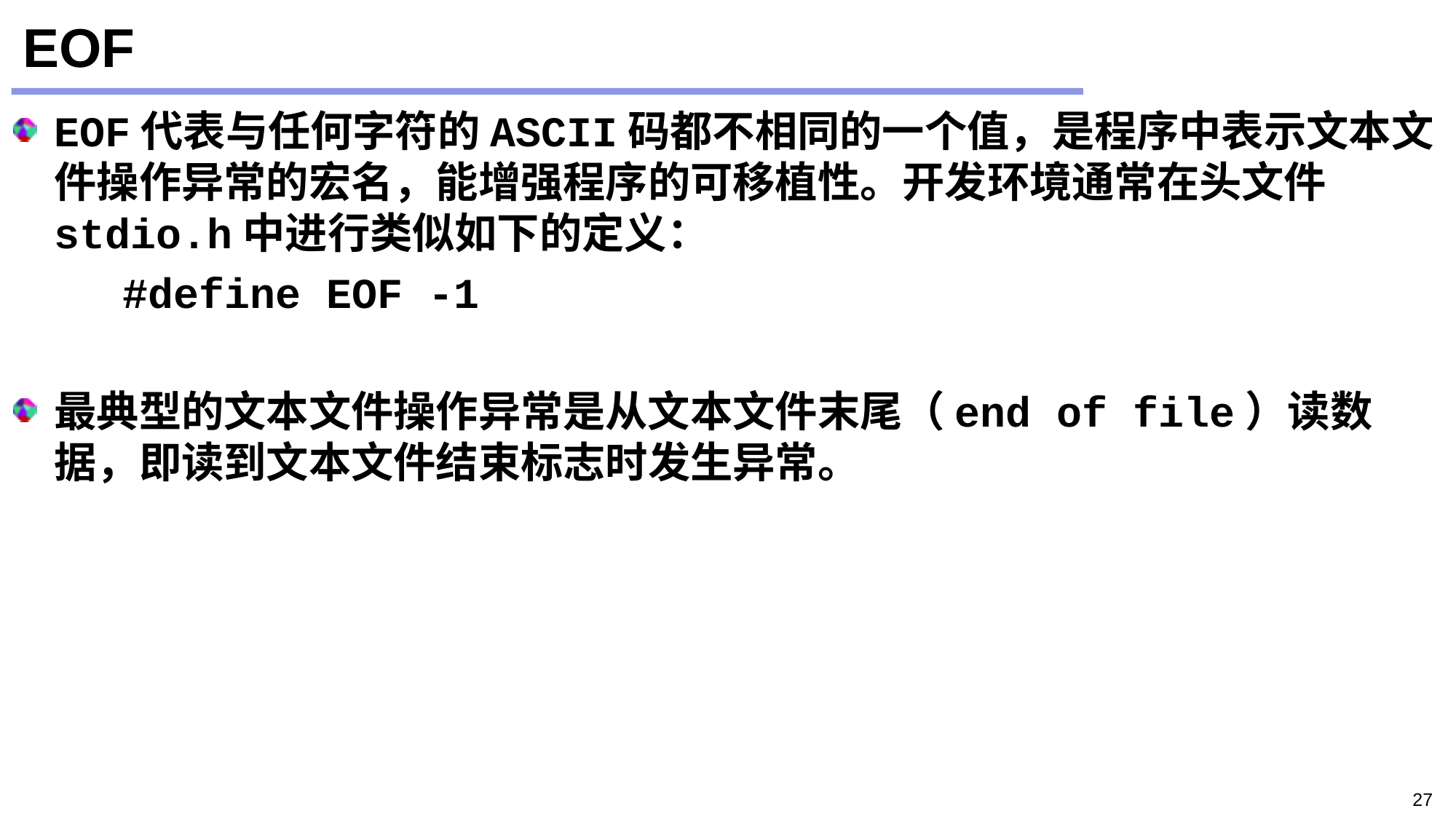

# EOF
EOF代表与任何字符的ASCII码都不相同的一个值，是程序中表示文本文件操作异常的宏名，能增强程序的可移植性。开发环境通常在头文件stdio.h中进行类似如下的定义：
	#define EOF -1

最典型的文本文件操作异常是从文本文件末尾（end of file）读数据，即读到文本文件结束标志时发生异常。

27